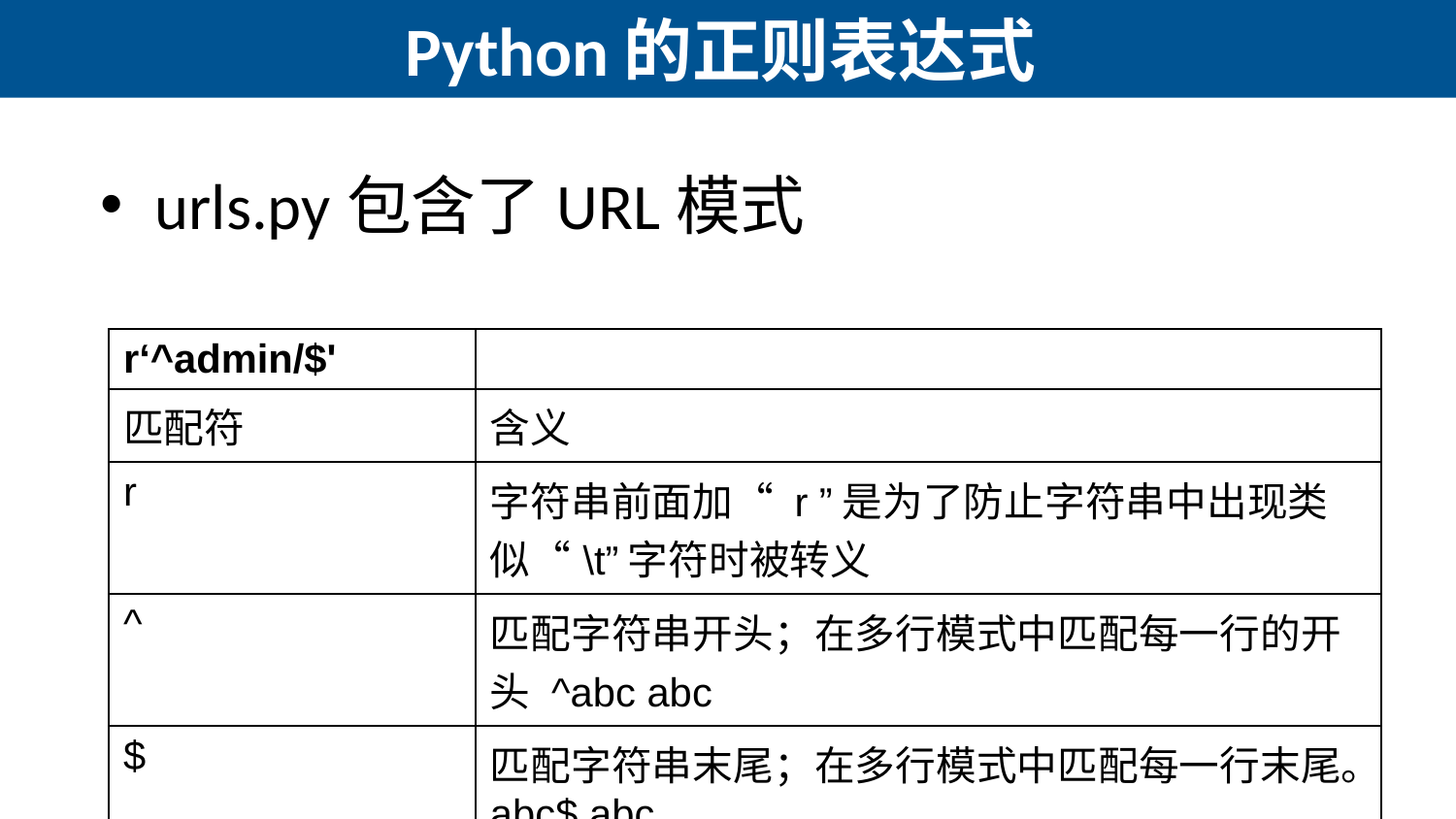

# Python的正则表达式
urls.py包含了URL模式

| r‘^admin/$' |  |
| --- | --- |
| 匹配符 | 含义 |
| r | 字符串前面加“ r ”是为了防止字符串中出现类似“\t”字符时被转义 |
| ^ | 匹配字符串开头；在多行模式中匹配每一行的开头 ^abc abc |
| $ | 匹配字符串末尾；在多行模式中匹配每一行末尾。abc$ abc |